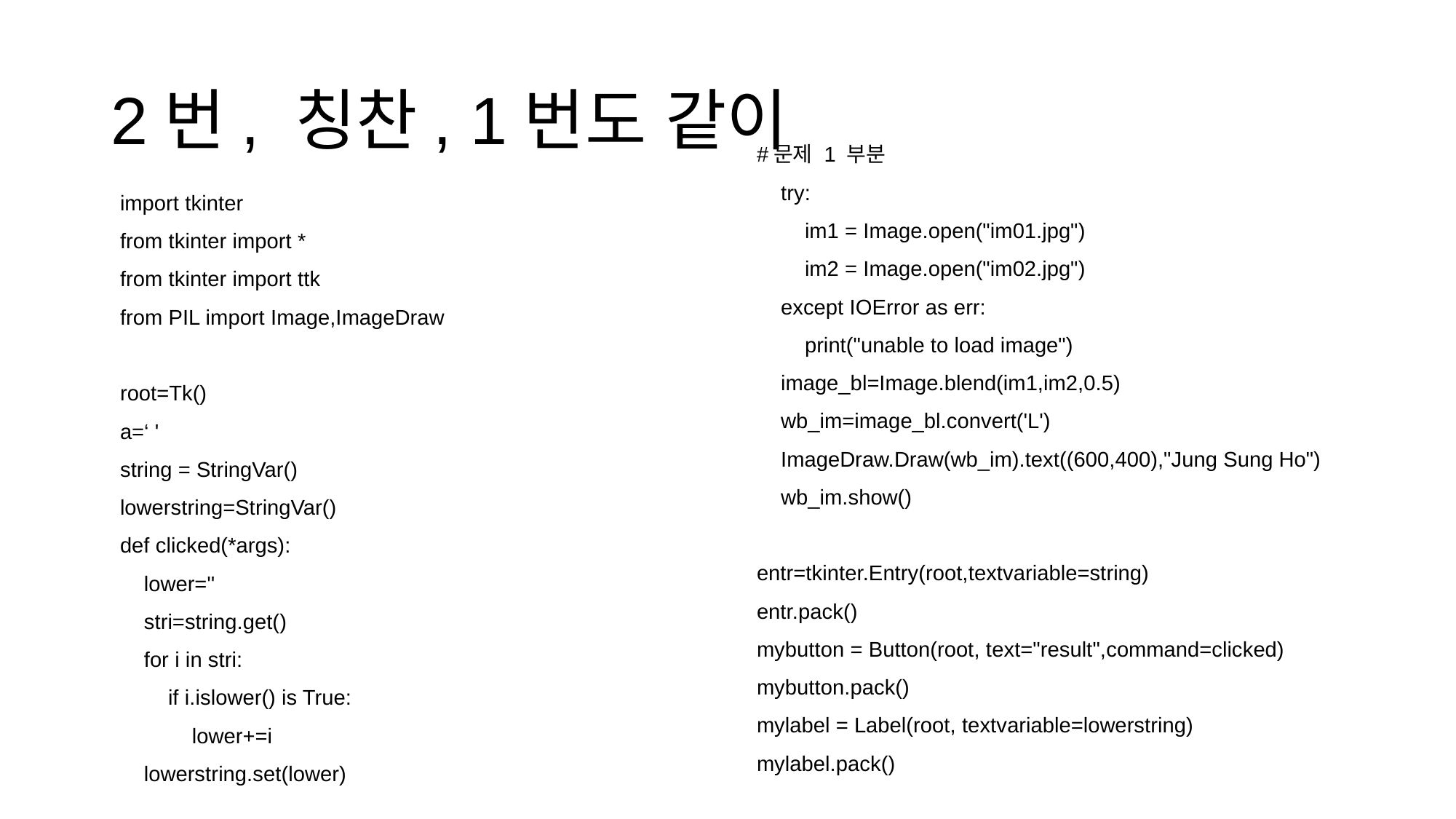

# 2번, 칭찬, 1번도 같이
#문제 1 부분
    try:
        im1 = Image.open("im01.jpg")
        im2 = Image.open("im02.jpg")
    except IOError as err:
        print("unable to load image")
    image_bl=Image.blend(im1,im2,0.5)
    wb_im=image_bl.convert('L')
    ImageDraw.Draw(wb_im).text((600,400),"Jung Sung Ho")
    wb_im.show()

entr=tkinter.Entry(root,textvariable=string)
entr.pack()
mybutton = Button(root, text="result",command=clicked)
mybutton.pack()
mylabel = Label(root, textvariable=lowerstring)
mylabel.pack()
import tkinter
from tkinter import *
from tkinter import ttk
from PIL import Image,ImageDraw

root=Tk()
a=‘ '
string = StringVar()
lowerstring=StringVar()
def clicked(*args):
    lower=''
    stri=string.get()
    for i in stri:
        if i.islower() is True:
            lower+=i
    lowerstring.set(lower)